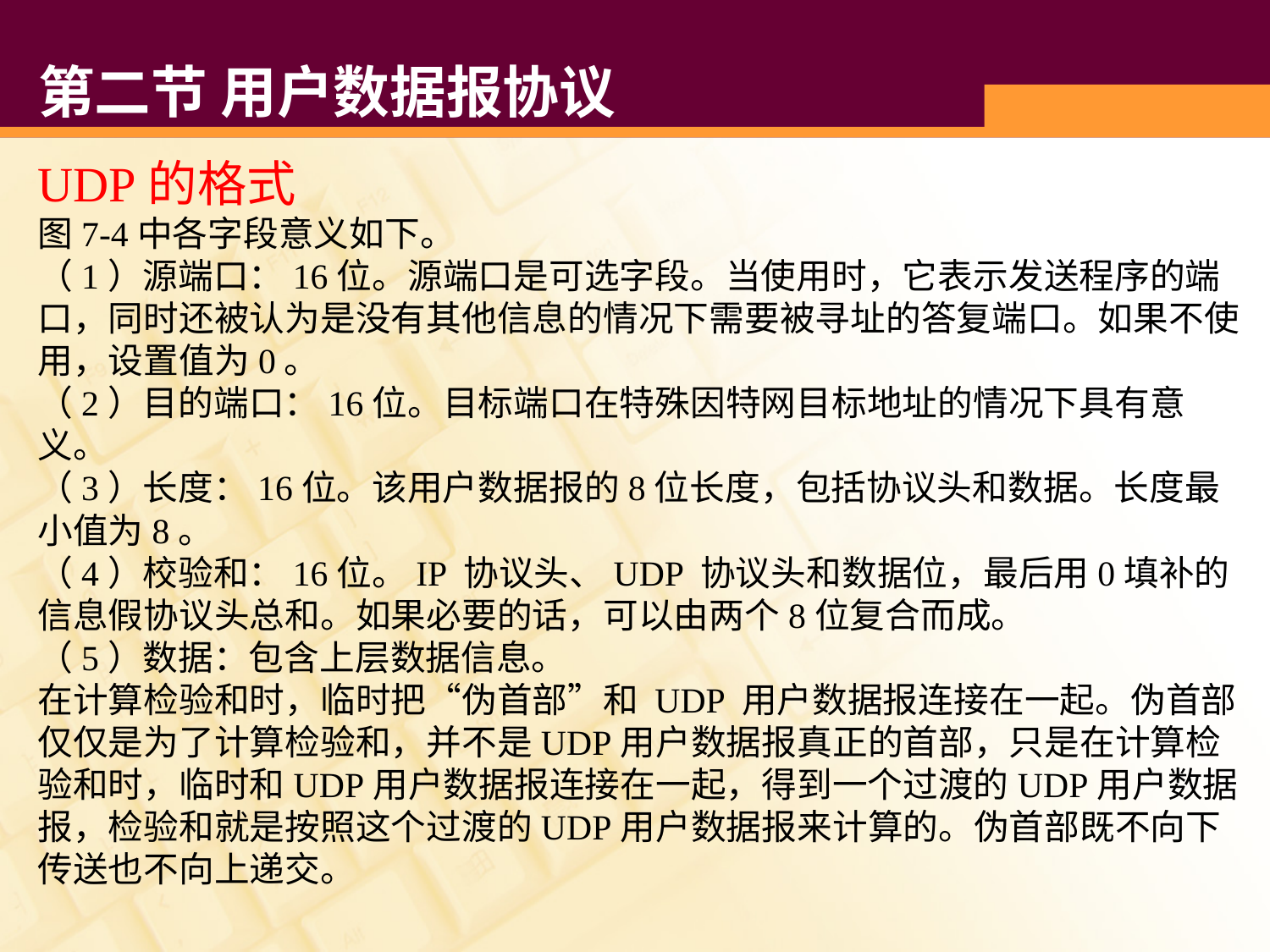

# 第二节 用户数据报协议
UDP的格式
图7-4中各字段意义如下。
（1）源端口：16位。源端口是可选字段。当使用时，它表示发送程序的端口，同时还被认为是没有其他信息的情况下需要被寻址的答复端口。如果不使用，设置值为0。
（2）目的端口：16位。目标端口在特殊因特网目标地址的情况下具有意义。
（3）长度：16位。该用户数据报的8位长度，包括协议头和数据。长度最小值为8。
（4）校验和：16位。IP 协议头、UDP 协议头和数据位，最后用0填补的信息假协议头总和。如果必要的话，可以由两个8位复合而成。
（5）数据：包含上层数据信息。
在计算检验和时，临时把“伪首部”和 UDP 用户数据报连接在一起。伪首部仅仅是为了计算检验和，并不是UDP用户数据报真正的首部，只是在计算检验和时，临时和UDP用户数据报连接在一起，得到一个过渡的UDP用户数据报，检验和就是按照这个过渡的UDP用户数据报来计算的。伪首部既不向下传送也不向上递交。